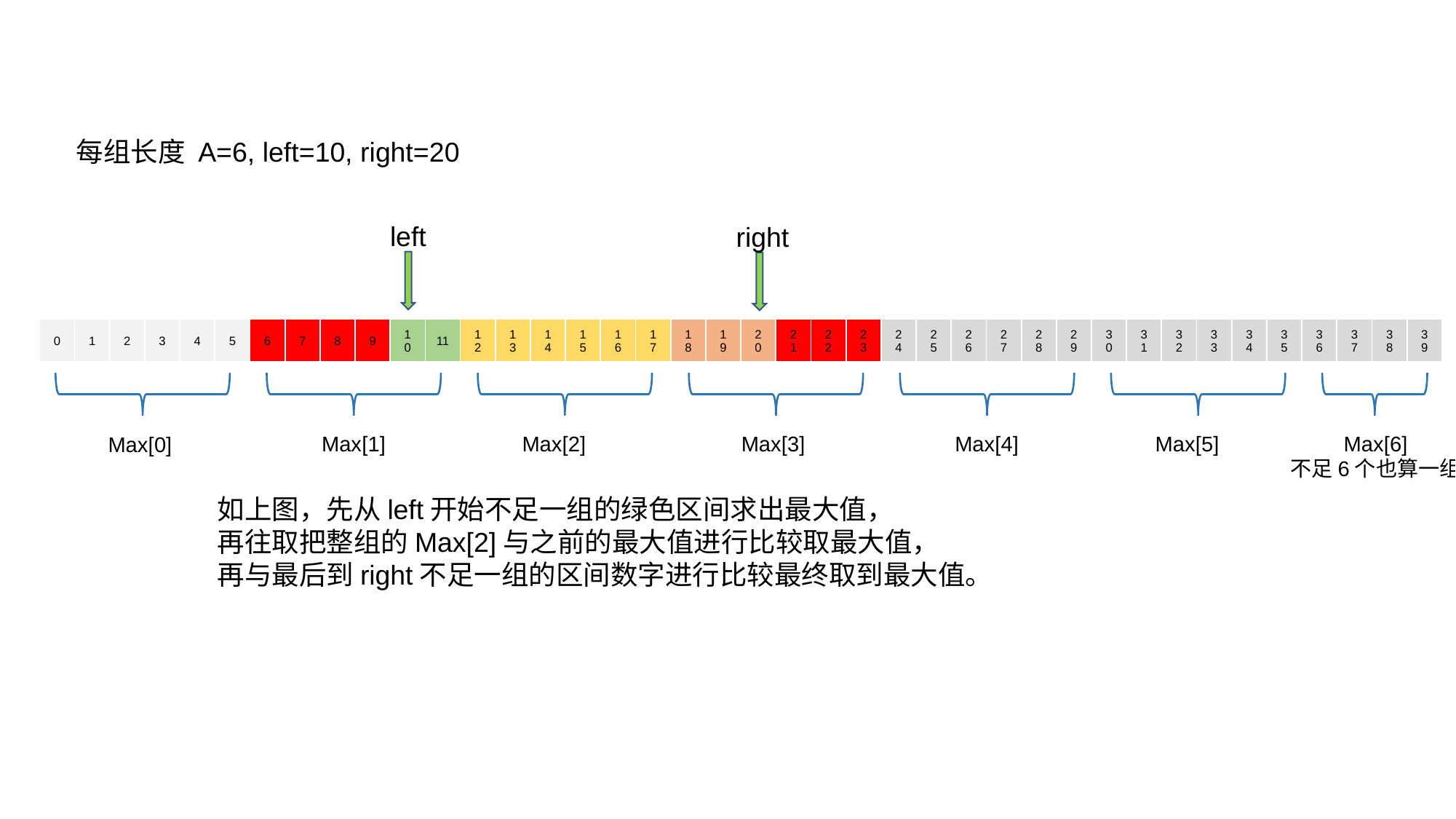

每组长度 A=6, left=10, right=20
left
right

| 0 | 1 | 2 | 3 | 4 | 5 | 6 | 7 | 8 | 9 | 10 | 11 | 12 | 13 | 14 | 15 | 16 | 17 | 18 | 19 | 20 | 21 | 22 | 23 | 24 | 25 | 26 | 27 | 28 | 29 | 30 | 31 | 32 | 33 | 34 | 35 | 36 | 37 | 38 | 39 |
| --- | --- | --- | --- | --- | --- | --- | --- | --- | --- | --- | --- | --- | --- | --- | --- | --- | --- | --- | --- | --- | --- | --- | --- | --- | --- | --- | --- | --- | --- | --- | --- | --- | --- | --- | --- | --- | --- | --- | --- |

Max[0]

Max[1]

Max[2]

Max[3]

Max[4]

Max[5]
Max[6]
不足6个也算一组
如上图，先从left开始不足一组的绿色区间求出最大值，
再往取把整组的Max[2]与之前的最大值进行比较取最大值，
再与最后到right不足一组的区间数字进行比较最终取到最大值。